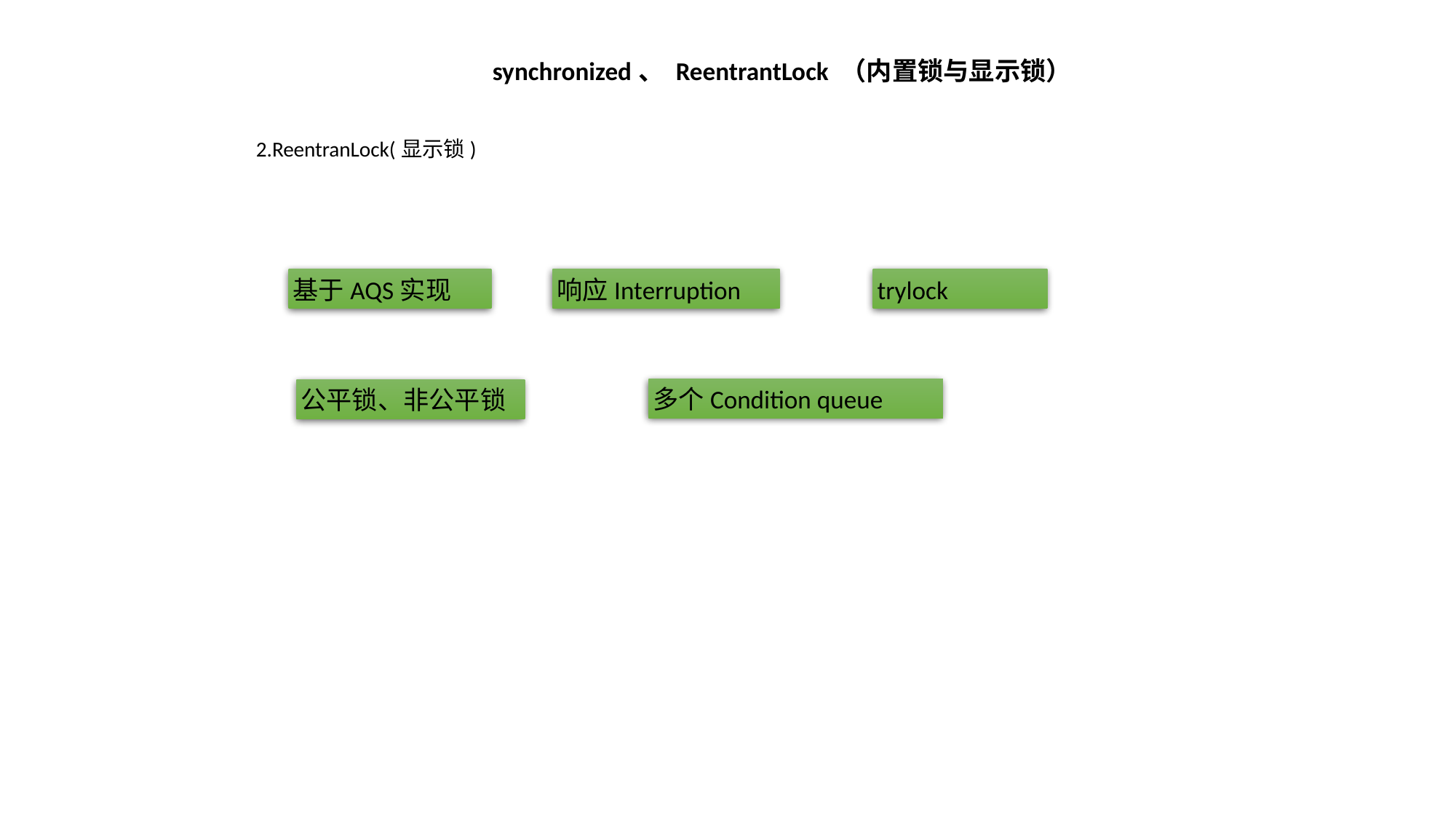

synchronized、 ReentrantLock （内置锁与显示锁）
2.ReentranLock(显示锁)
基于AQS实现
响应Interruption
trylock
多个Condition queue
公平锁、非公平锁